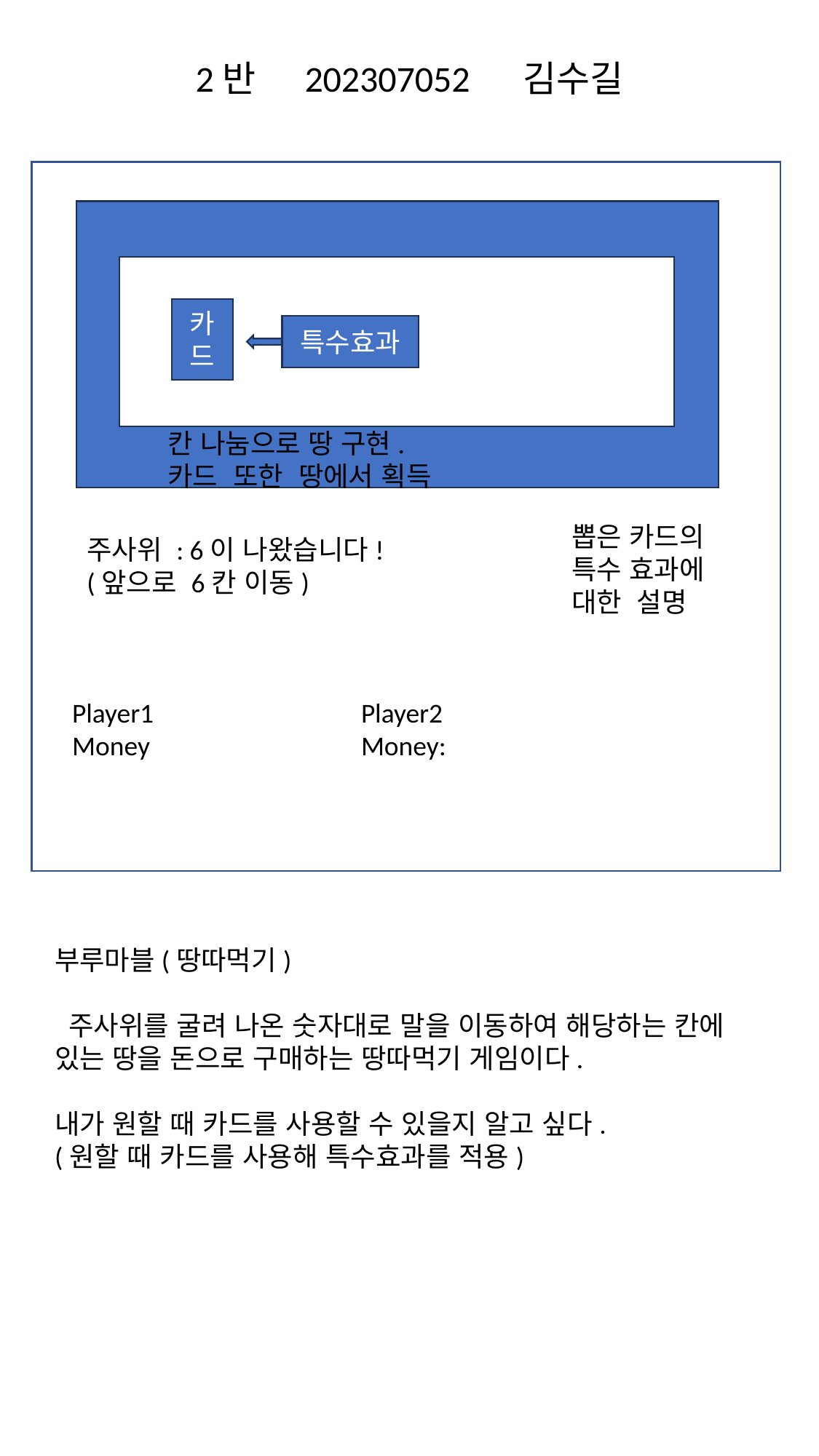

# 2반	202307052	김수길

카드
특수효과

칸 나눔으로 땅 구현.
카드  또한  땅에서 획득
뽑은 카드의 특수 효과에 대한  설명
주사위 : 6이 나왔습니다!
(앞으로 6칸 이동)
Player1
Money

Player2
Money:

부루마블(땅따먹기)

 주사위를 굴려 나온 숫자대로 말을 이동하여 해당하는 칸에
있는 땅을 돈으로 구매하는 땅따먹기 게임이다.

내가 원할 때 카드를 사용할 수 있을지 알고 싶다.
(원할 때 카드를 사용해 특수효과를 적용)